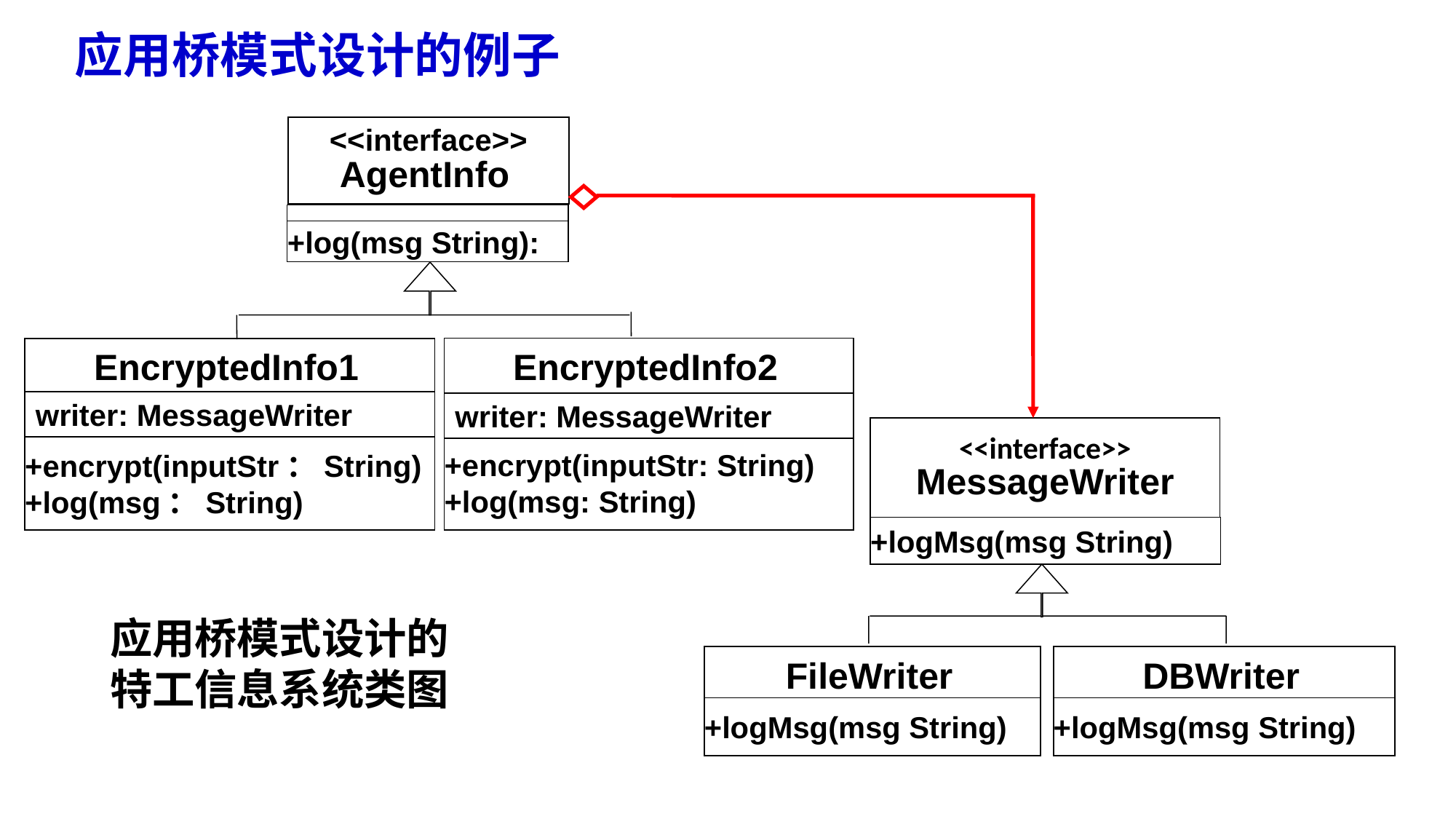

# 应用桥模式设计的例子
<<interface>>
AgentInfo

+log(msg String):

EncryptedInfo2
EncryptedInfo1
writer: MessageWriter
writer: MessageWriter
<<interface>>
MessageWriter
+encrypt(inputStr: String)
+log(msg: String)
+encrypt(inputStr：String)
+log(msg：String)
+logMsg(msg String)

应用桥模式设计的
特工信息系统类图

FileWriter
DBWriter
+logMsg(msg String)
+logMsg(msg String)